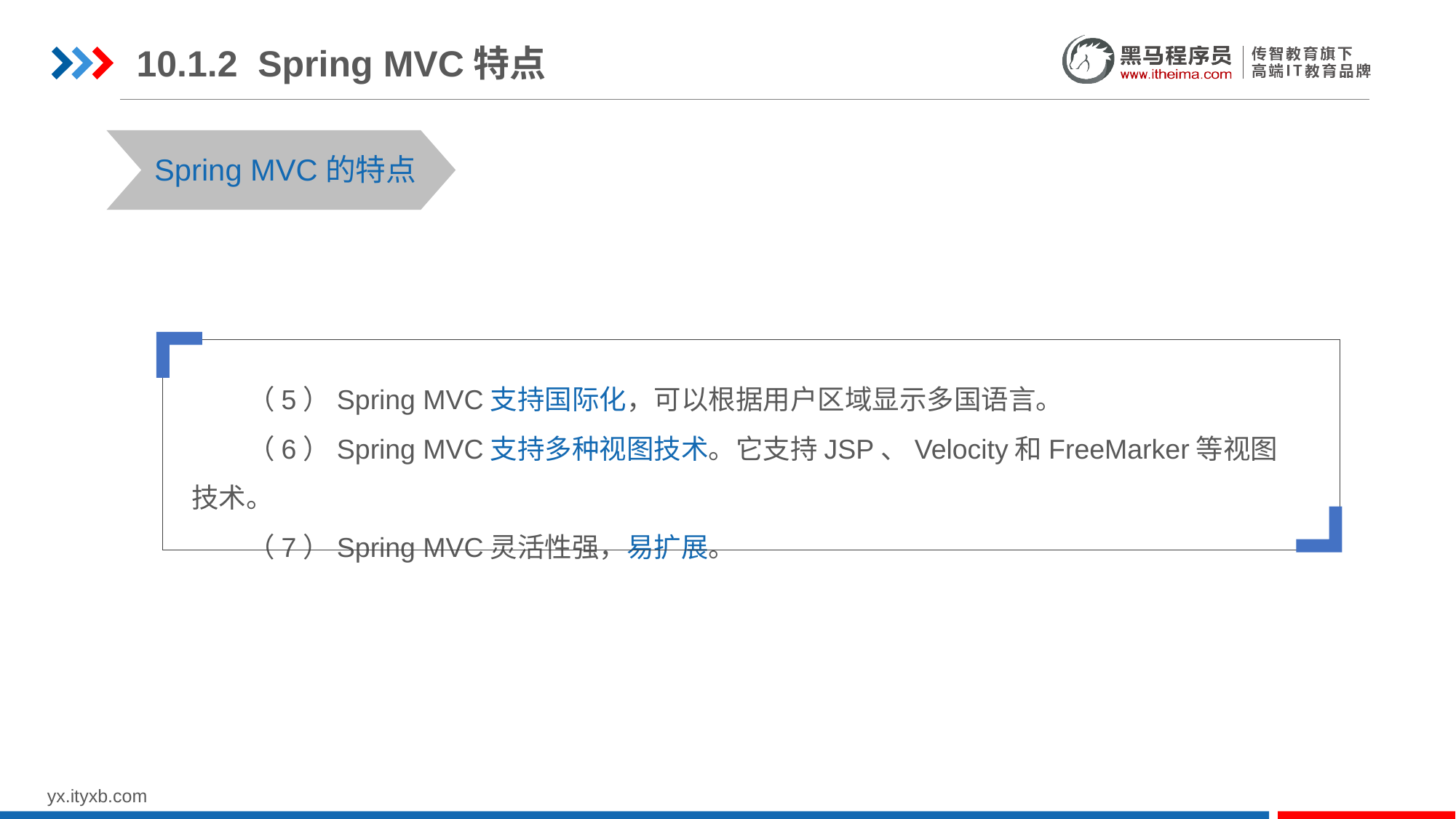

10.1.2  Spring MVC特点

Spring MVC的特点

        （5）Spring MVC支持国际化，可以根据用户区域显示多国语言。
        （6）Spring MVC支持多种视图技术。它支持JSP、Velocity和FreeMarker等视图技术。
        （7）Spring MVC灵活性强，易扩展。